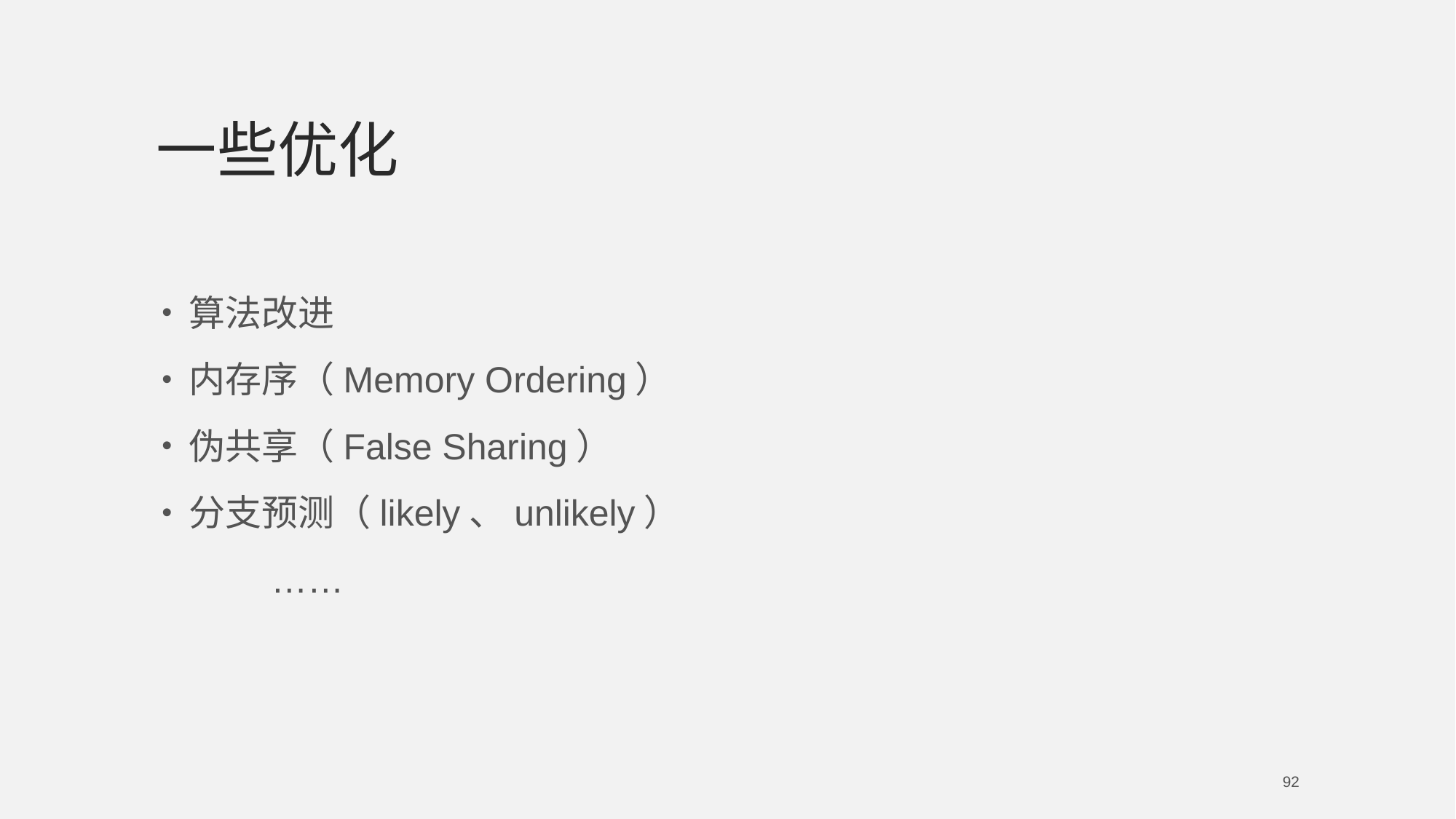

# 一些优化

算法改进
内存序（Memory Ordering）
伪共享（False Sharing）
分支预测（likely、unlikely）
	……
92